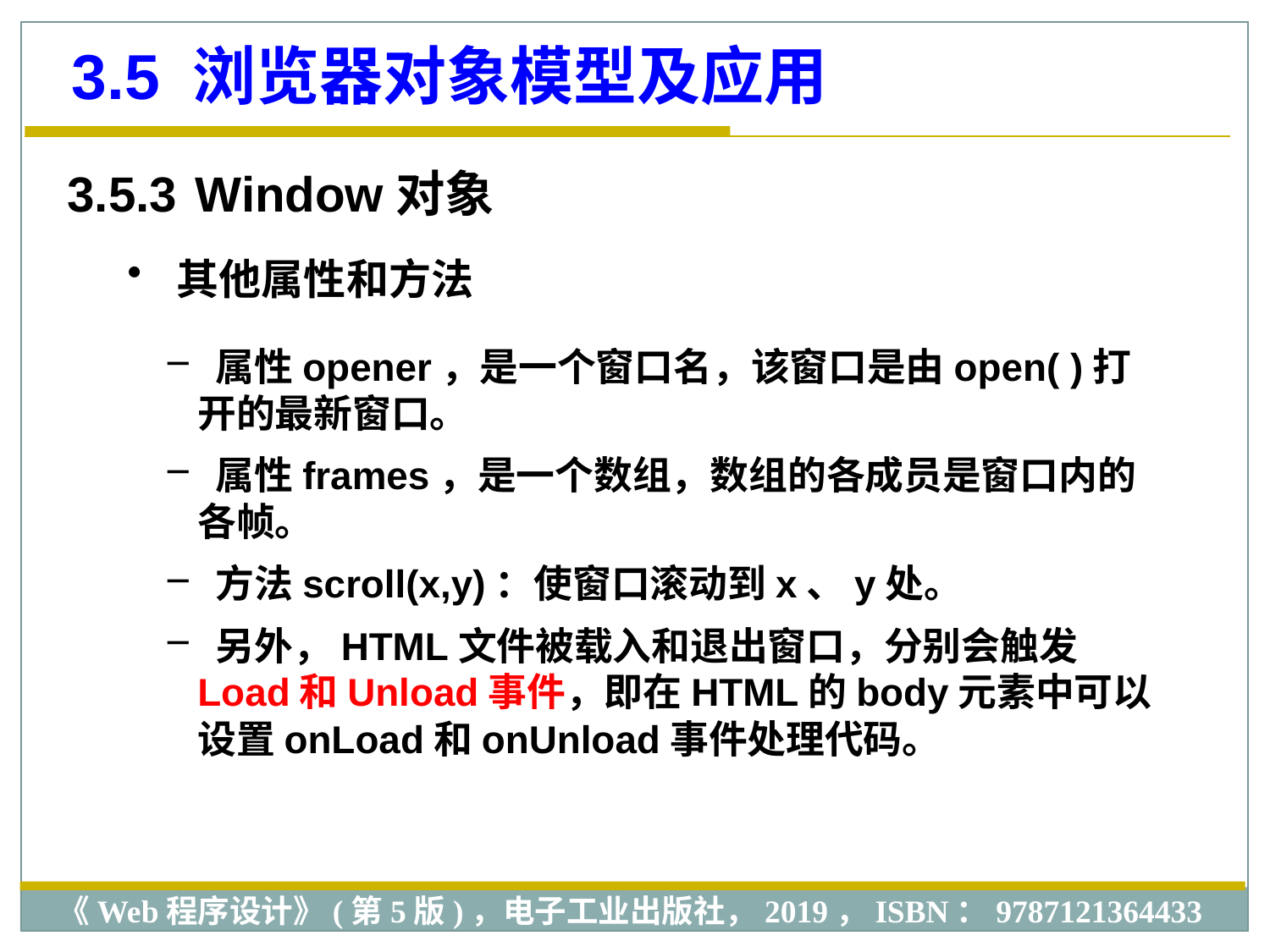

3.5 浏览器对象模型及应用
3.5.3  Window对象
 其他属性和方法
 属性opener，是一个窗口名，该窗口是由open( )打开的最新窗口。
 属性frames，是一个数组，数组的各成员是窗口内的各帧。
 方法scroll(x,y)：使窗口滚动到x、y处。
 另外，HTML文件被载入和退出窗口，分别会触发Load和Unload事件，即在HTML的body元素中可以设置onLoad和onUnload事件处理代码。